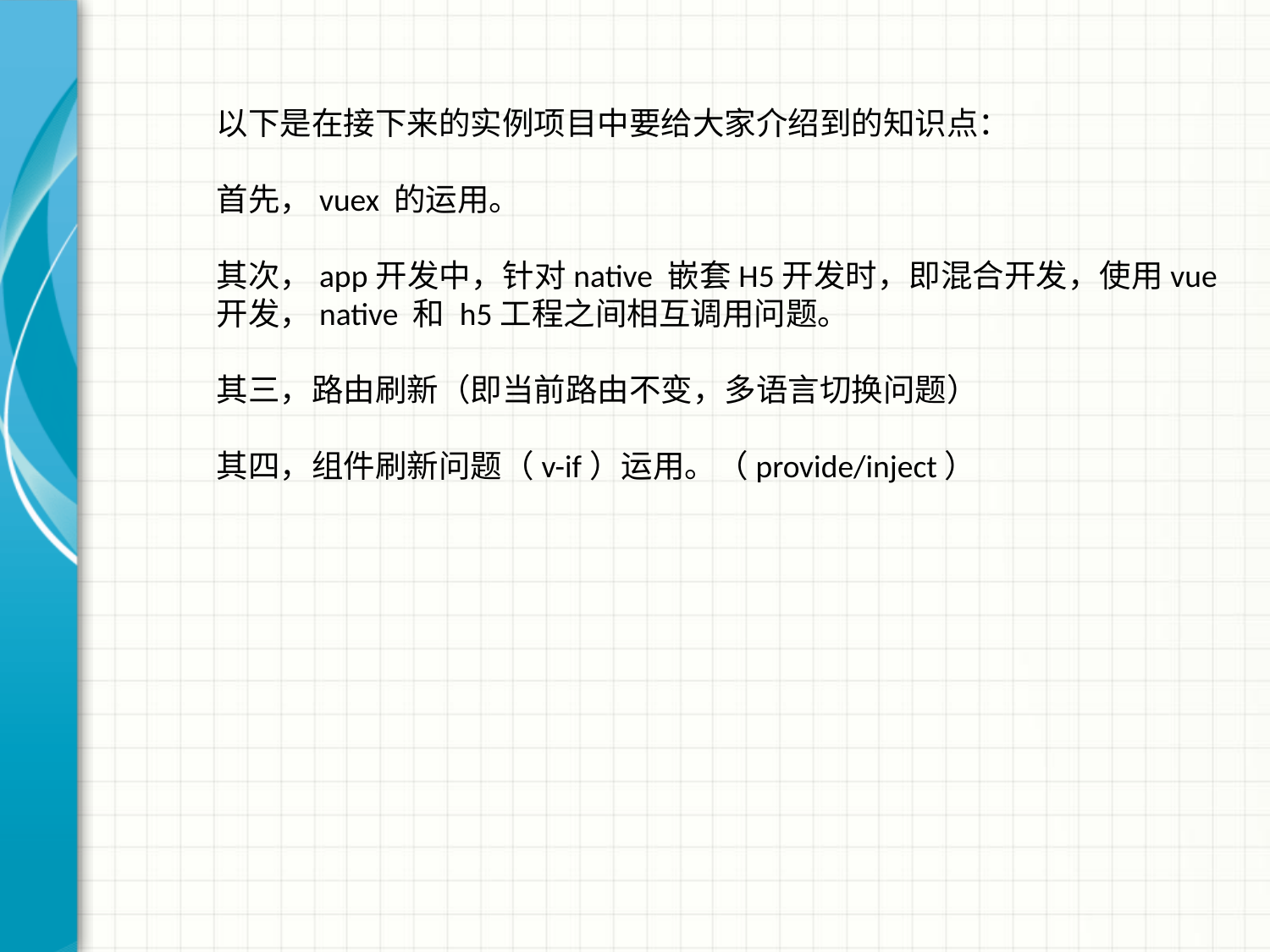

以下是在接下来的实例项目中要给大家介绍到的知识点：

首先，vuex 的运用。

其次，app开发中，针对native 嵌套H5开发时，即混合开发，使用vue
开发，native 和 h5工程之间相互调用问题。

其三，路由刷新（即当前路由不变，多语言切换问题）

其四，组件刷新问题（v-if）运用。（provide/inject）